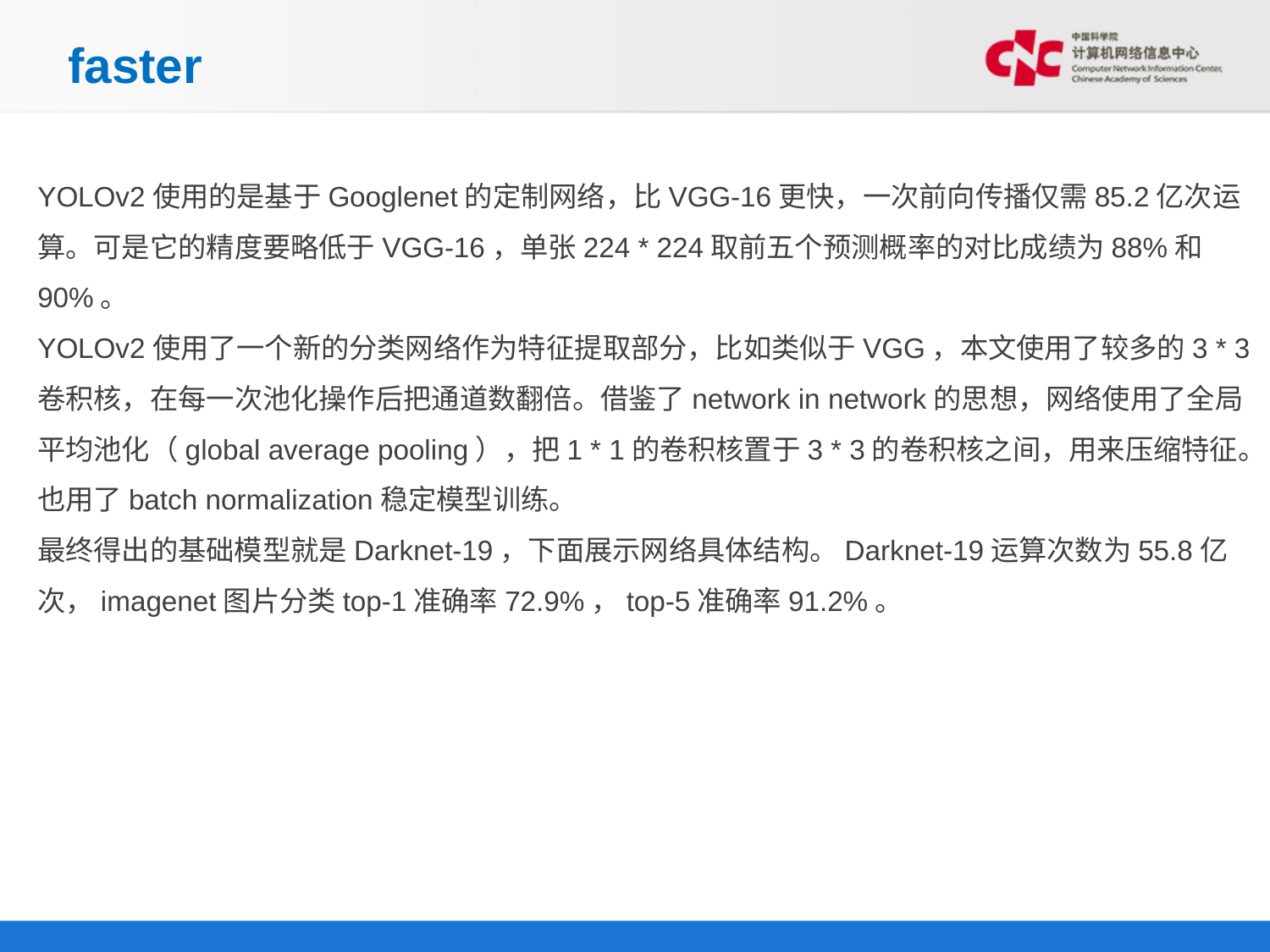

# faster
YOLOv2使用的是基于Googlenet的定制网络，比VGG-16更快，一次前向传播仅需85.2亿次运算。可是它的精度要略低于VGG-16，单张224 * 224取前五个预测概率的对比成绩为88%和90%。
YOLOv2使用了一个新的分类网络作为特征提取部分，比如类似于VGG，本文使用了较多的3 * 3卷积核，在每一次池化操作后把通道数翻倍。借鉴了network in network的思想，网络使用了全局平均池化（global average pooling），把1 * 1的卷积核置于3 * 3的卷积核之间，用来压缩特征。也用了batch normalization稳定模型训练。
最终得出的基础模型就是Darknet-19，下面展示网络具体结构。Darknet-19运算次数为55.8亿次，imagenet图片分类top-1准确率72.9%，top-5准确率91.2%。